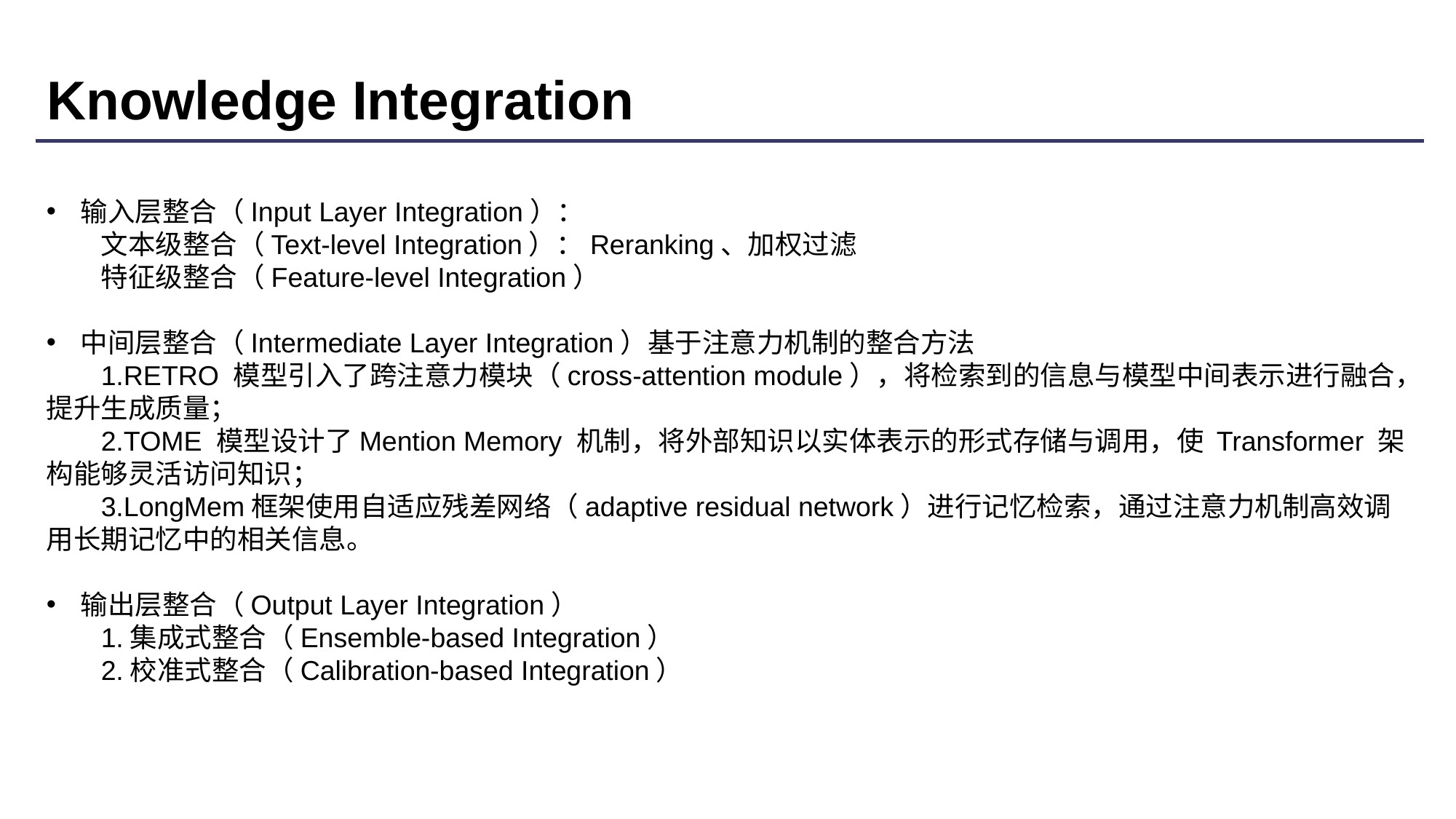

# Knowledge Integration
输入层整合（Input Layer Integration）：
文本级整合（Text-level Integration）：Reranking、加权过滤
特征级整合（Feature-level Integration）

中间层整合（Intermediate Layer Integration）基于注意力机制的整合方法
1.RETRO 模型引入了跨注意力模块（cross-attention module），将检索到的信息与模型中间表示进行融合，提升生成质量；
2.TOME 模型设计了Mention Memory 机制，将外部知识以实体表示的形式存储与调用，使 Transformer 架构能够灵活访问知识；
3.LongMem框架使用自适应残差网络（adaptive residual network）进行记忆检索，通过注意力机制高效调用长期记忆中的相关信息。

输出层整合（Output Layer Integration）
1.集成式整合（Ensemble-based Integration）
2.校准式整合（Calibration-based Integration）
15